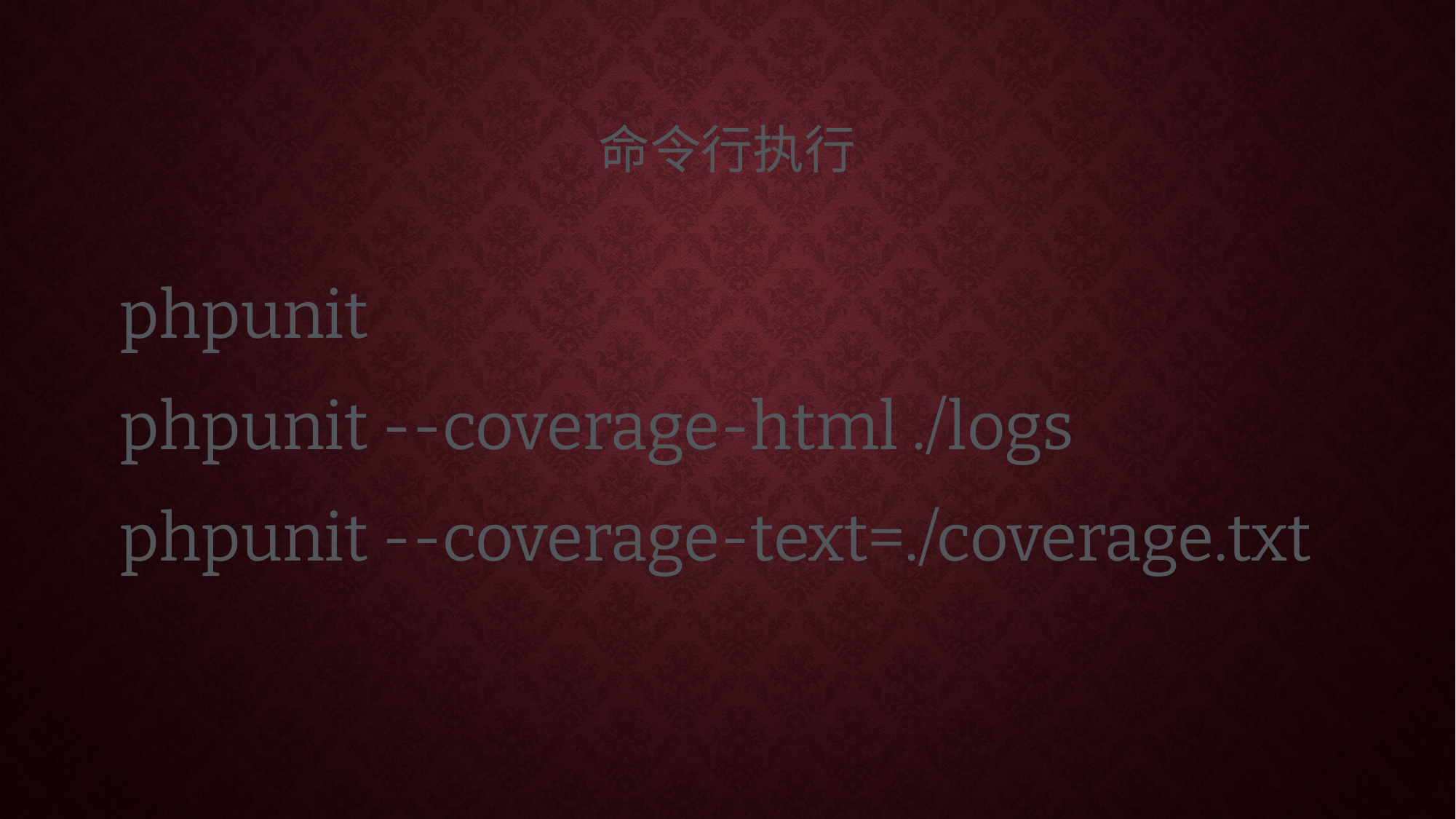

# 命令行执行
phpunit
phpunit --coverage-html ./logs
phpunit --coverage-text=./coverage.txt